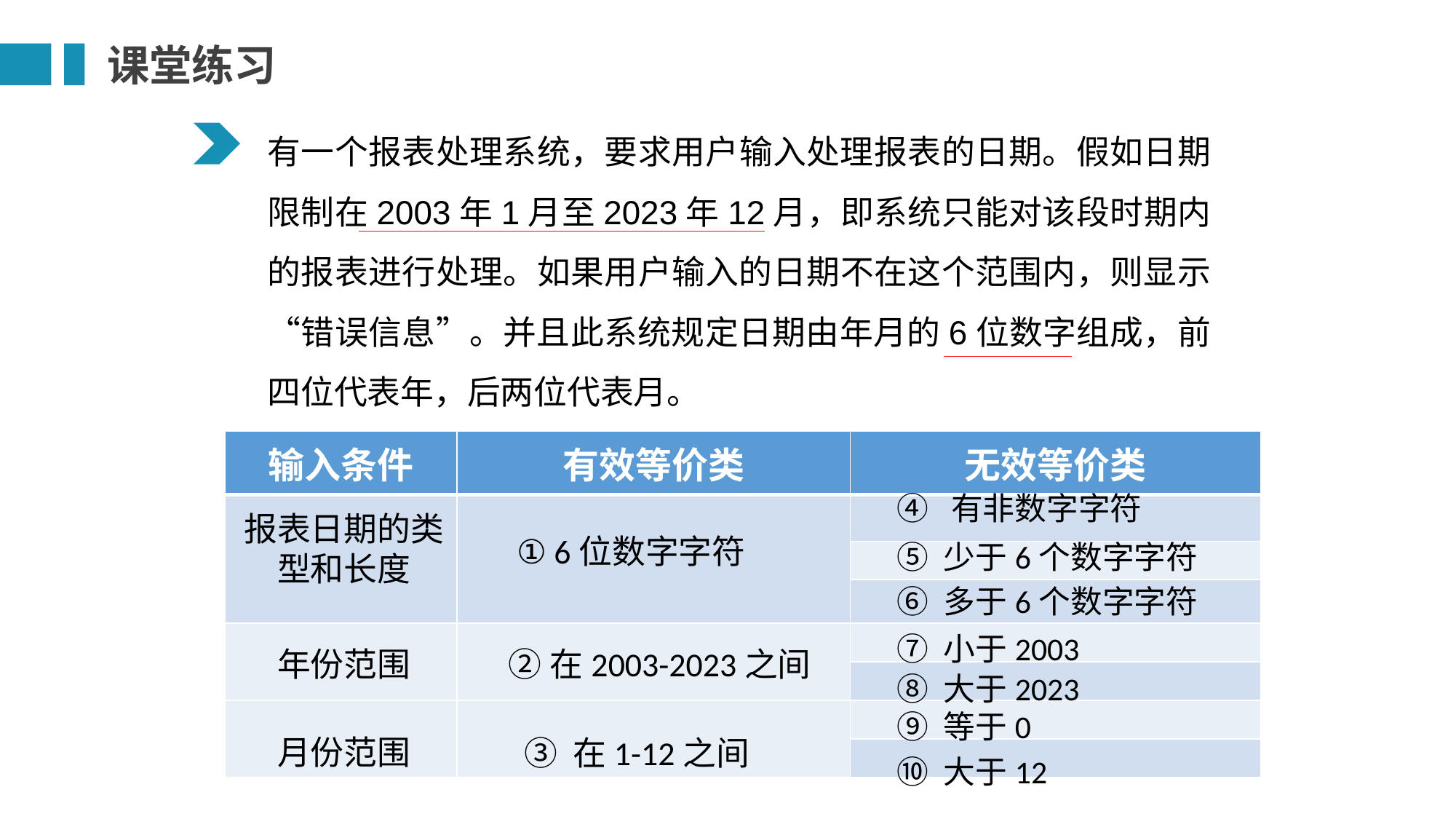

课堂练习

有一个报表处理系统，要求用户输入处理报表的日期。假如日期限制在2003年1月至2023年12月，即系统只能对该段时期内的报表进行处理。如果用户输入的日期不在这个范围内，则显示“错误信息”。并且此系统规定日期由年月的6位数字组成，前四位代表年，后两位代表月。

| 输入条件 | 有效等价类 | 无效等价类 |
| --- | --- | --- |
|  |  |  |
|  |  |  |
|  |  |  |
|  |  |  |
|  |  |  |
|  |  |  |
|  |  |  |
④  有非数字字符
报表日期的类型和长度
① 6位数字字符
⑤ 少于6个数字字符
⑥ 多于6个数字字符
⑦ 小于2003
年份范围
 ②在2003-2023之间
⑧ 大于2023
⑨ 等于0
月份范围
 ③ 在1-12之间
⑩ 大于12
29